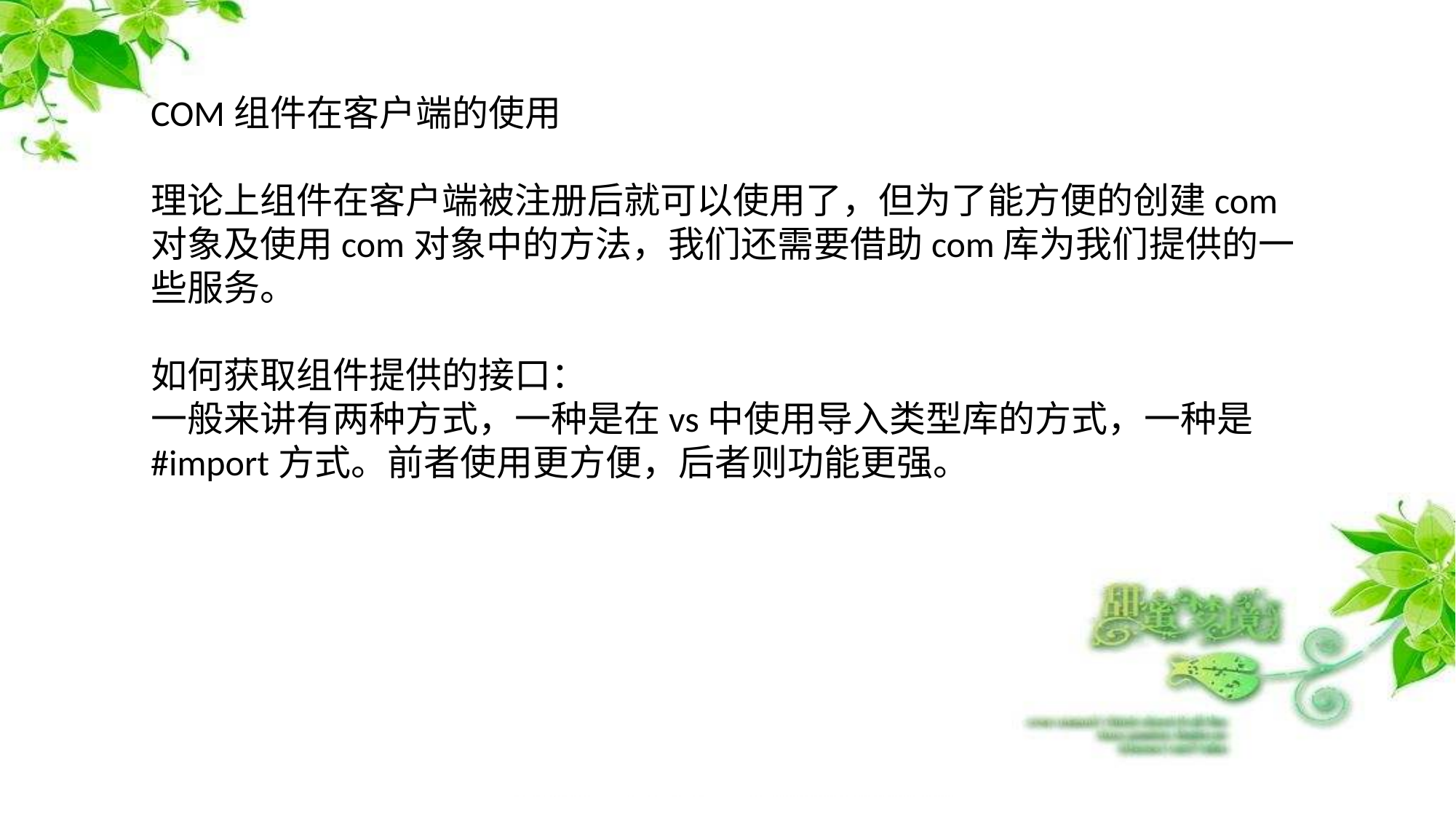

COM组件在客户端的使用

理论上组件在客户端被注册后就可以使用了，但为了能方便的创建com对象及使用com对象中的方法，我们还需要借助com库为我们提供的一些服务。

如何获取组件提供的接口：
一般来讲有两种方式，一种是在vs中使用导入类型库的方式，一种是#import方式。前者使用更方便，后者则功能更强。